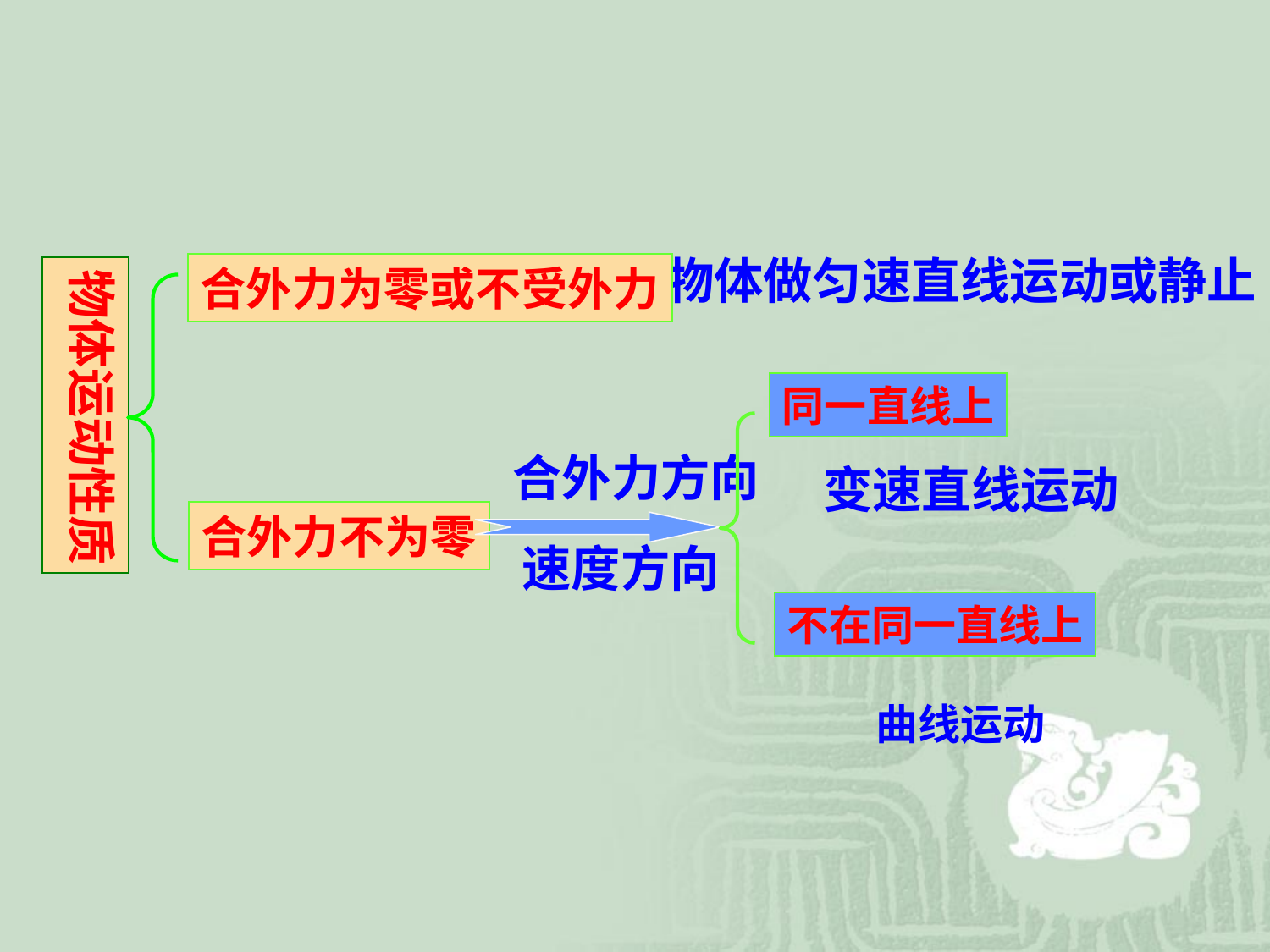

物体做匀速直线运动或静止
合外力为零或不受外力

合外力不为零
物体运动性质
同一直线上
不在同一直线上

合外力方向

速度方向
变速直线运动
曲线运动